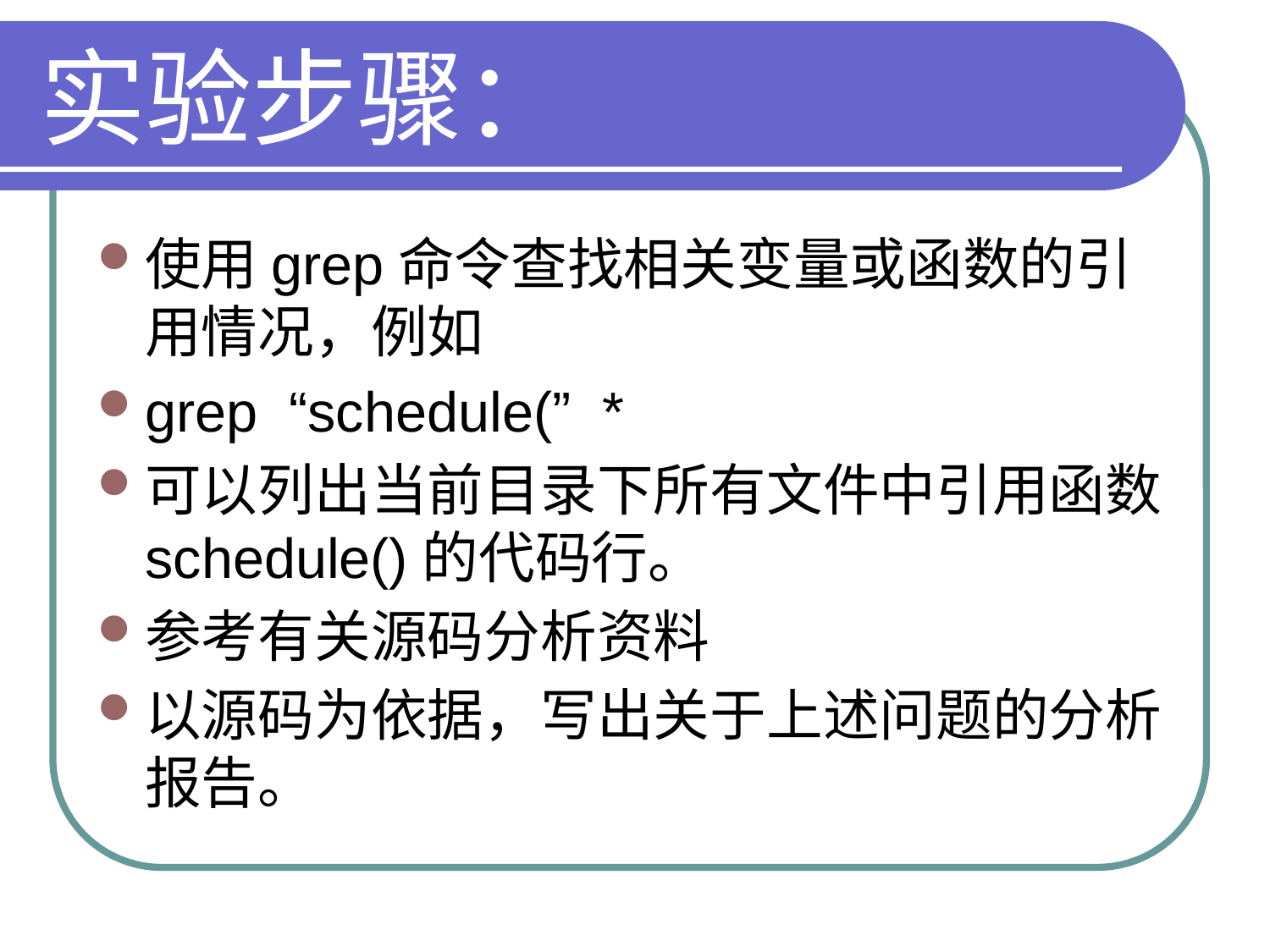

# 实验步骤：
使用grep命令查找相关变量或函数的引用情况，例如
grep  “schedule(”  *
可以列出当前目录下所有文件中引用函数schedule()的代码行。
参考有关源码分析资料
以源码为依据，写出关于上述问题的分析报告。